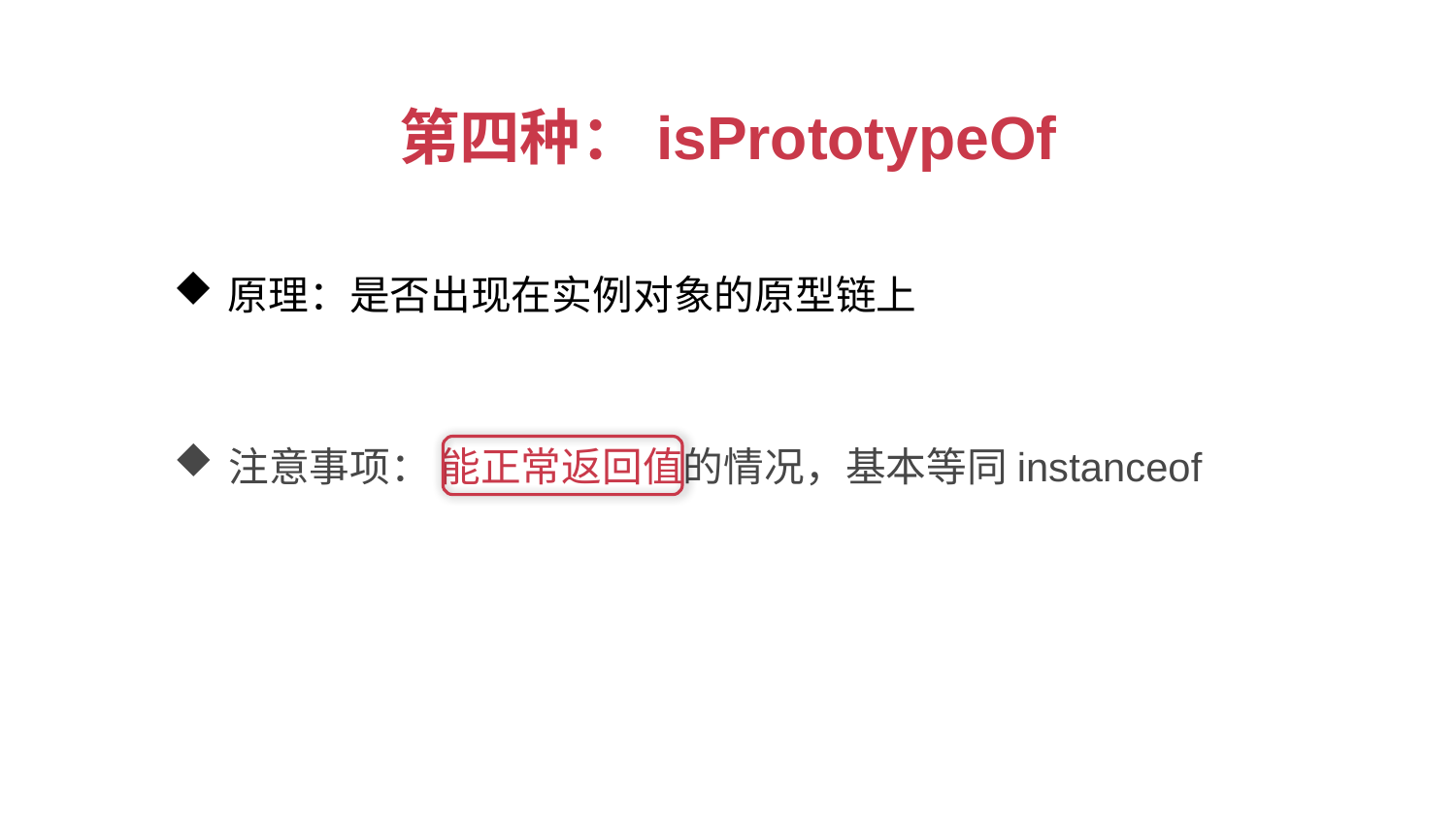

第四种：isPrototypeOf
原理：是否出现在实例对象的原型链上
注意事项： 能正常返回值的情况，基本等同instanceof